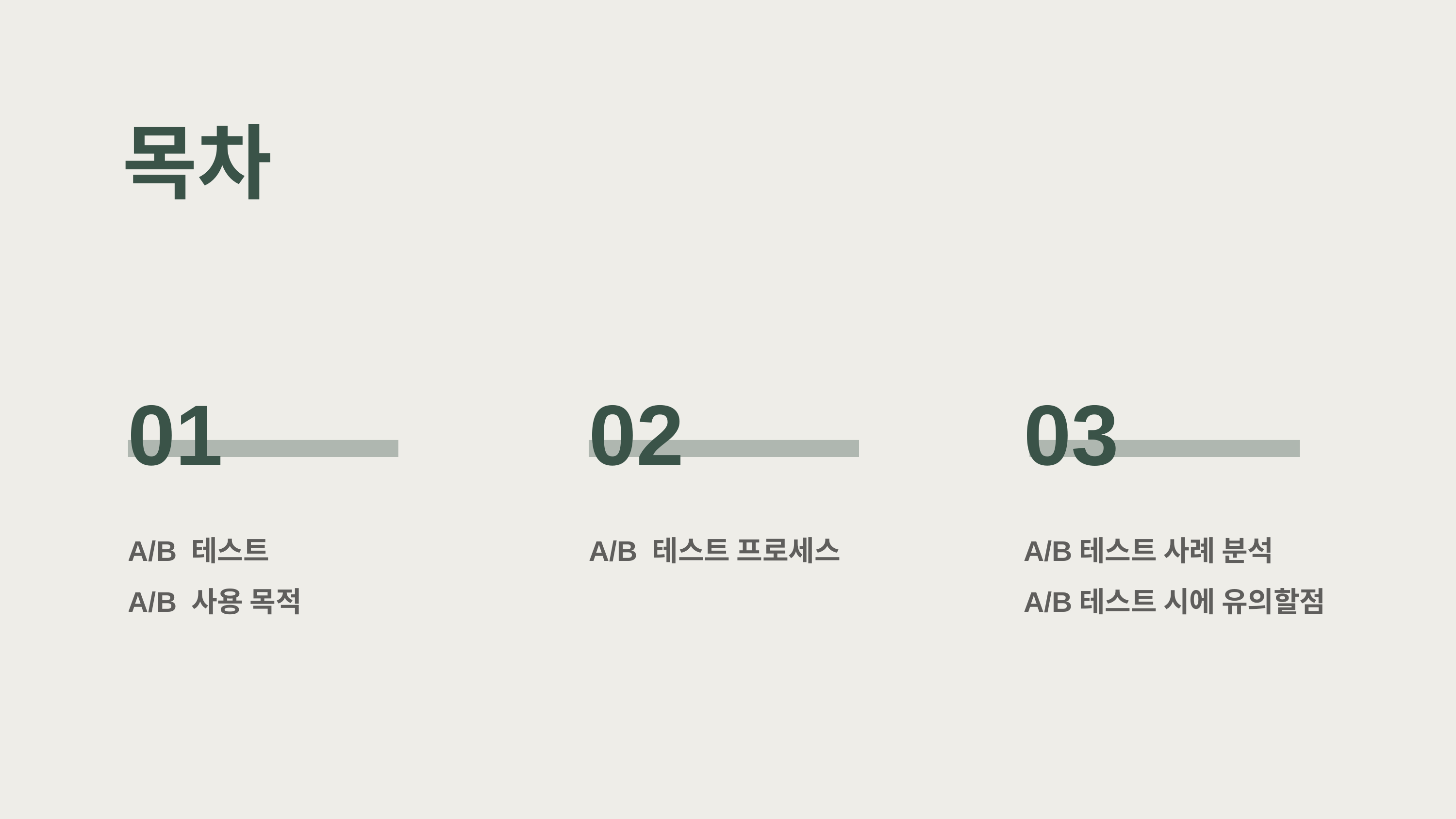

목차
01

A/B 테스트
A/B 사용 목적

02

A/B 테스트 프로세스

03

A/B테스트 사례 분석
A/B테스트 시에 유의할점